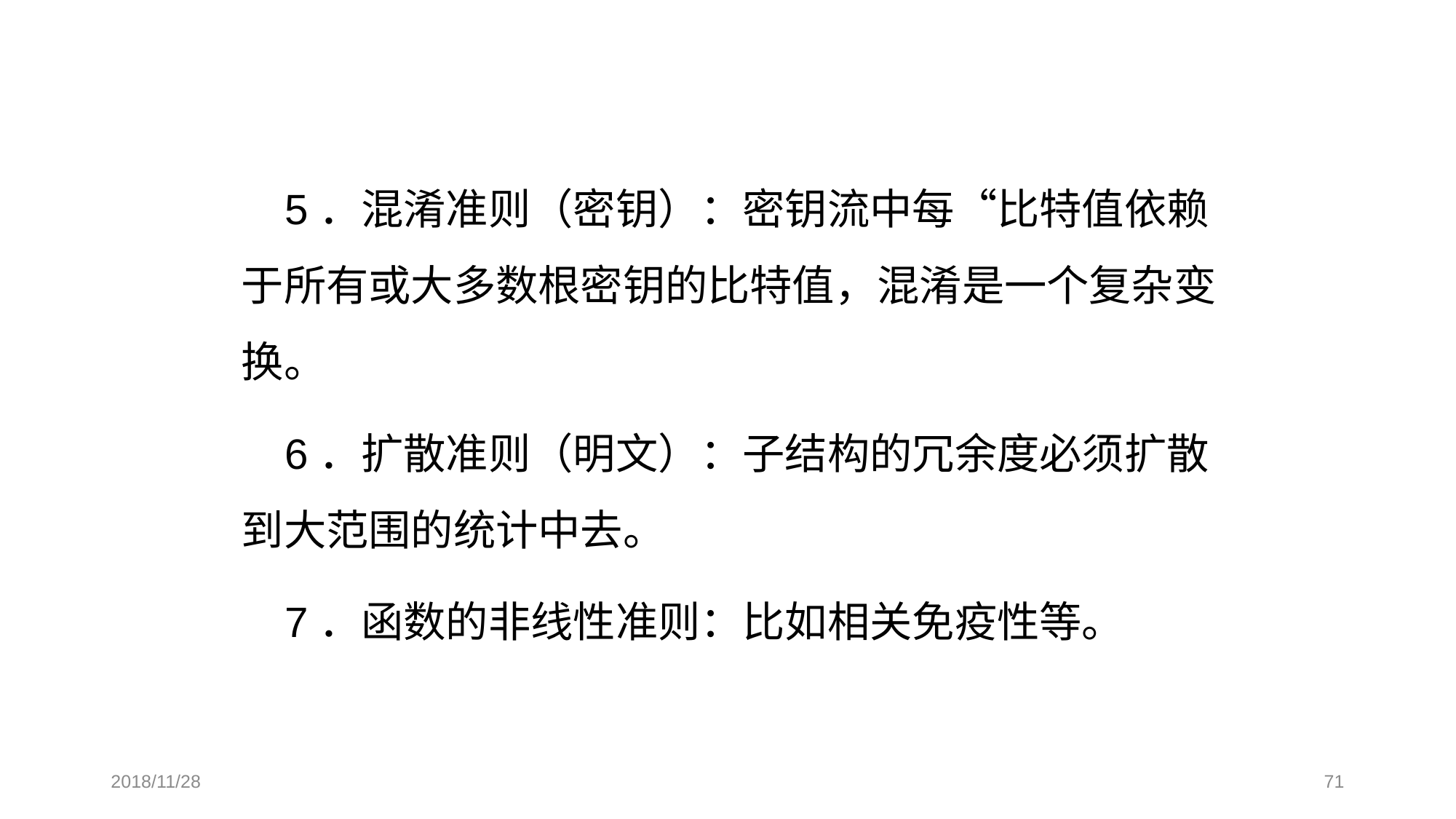

5．混淆准则（密钥）：密钥流中每“比特值依赖于所有或大多数根密钥的比特值，混淆是一个复杂变换。
      6．扩散准则（明文）：子结构的冗余度必须扩散到大范围的统计中去。
      7．函数的非线性准则：比如相关免疫性等。
2018/11/28
71